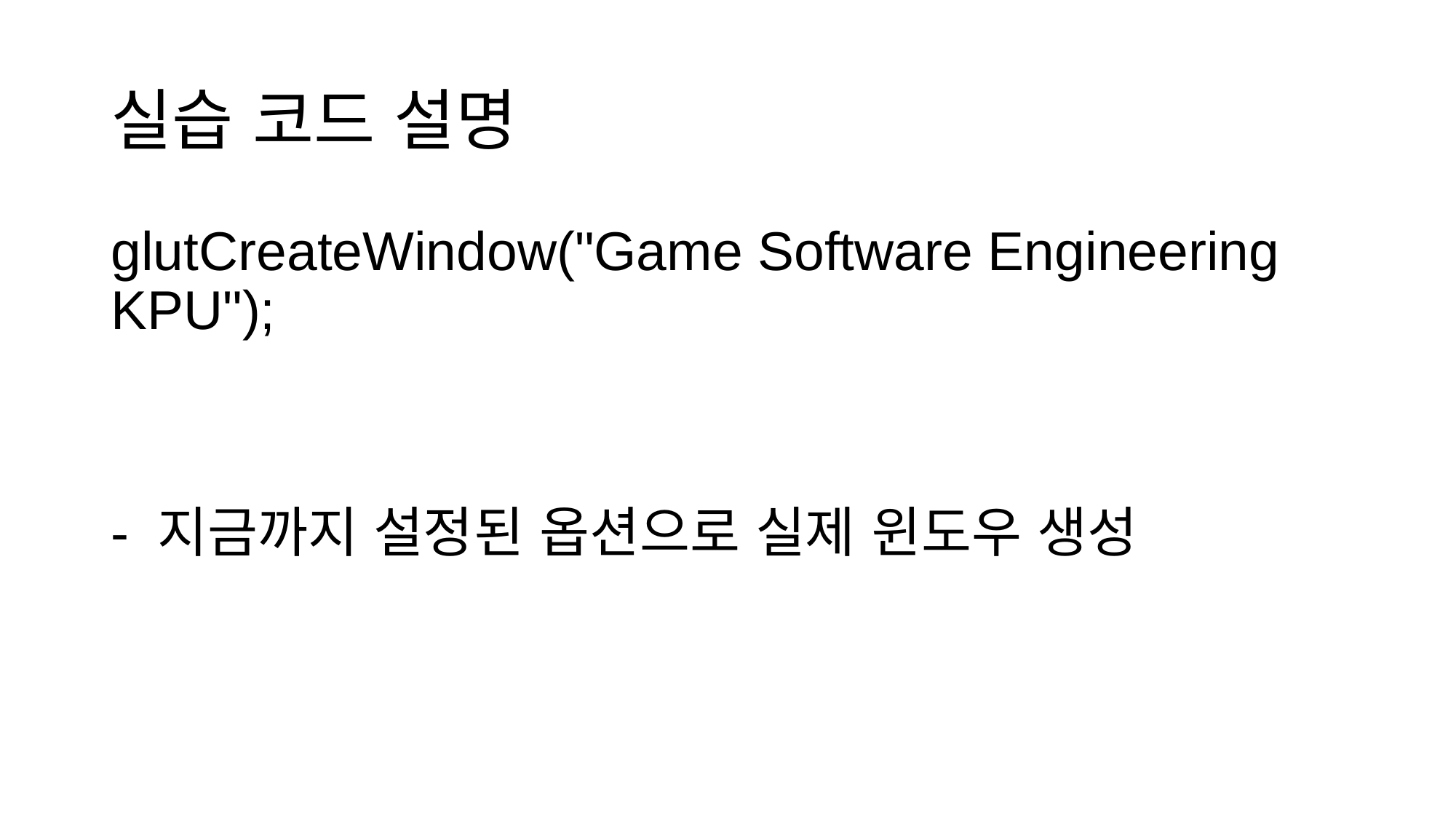

# 실습 코드 설명
glutCreateWindow("Game Software Engineering KPU");

- 지금까지 설정된 옵션으로 실제 윈도우 생성